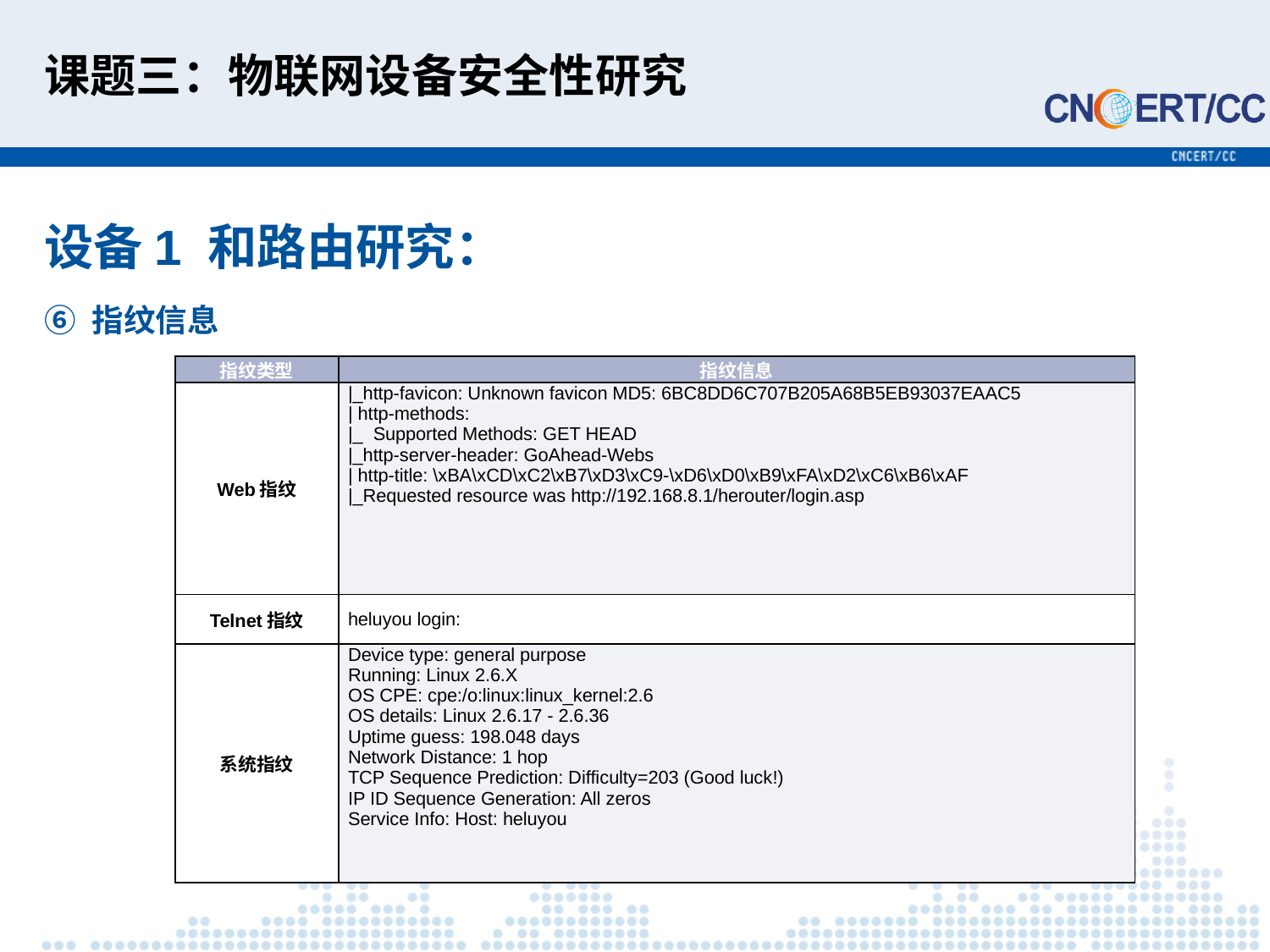

# 课题三：物联网设备安全性研究
设备1 和路由研究：
指纹信息
| 指纹类型 | 指纹信息 |
| --- | --- |
| Web指纹 | |\_http-favicon: Unknown favicon MD5: 6BC8DD6C707B205A68B5EB93037EAAC5 | http-methods: |\_ Supported Methods: GET HEAD |\_http-server-header: GoAhead-Webs | http-title: \xBA\xCD\xC2\xB7\xD3\xC9-\xD6\xD0\xB9\xFA\xD2\xC6\xB6\xAF |\_Requested resource was http://192.168.8.1/herouter/login.asp |
| Telnet指纹 | heluyou login: |
| 系统指纹 | Device type: general purpose Running: Linux 2.6.X OS CPE: cpe:/o:linux:linux\_kernel:2.6 OS details: Linux 2.6.17 - 2.6.36 Uptime guess: 198.048 days Network Distance: 1 hop TCP Sequence Prediction: Difficulty=203 (Good luck!) IP ID Sequence Generation: All zeros Service Info: Host: heluyou |